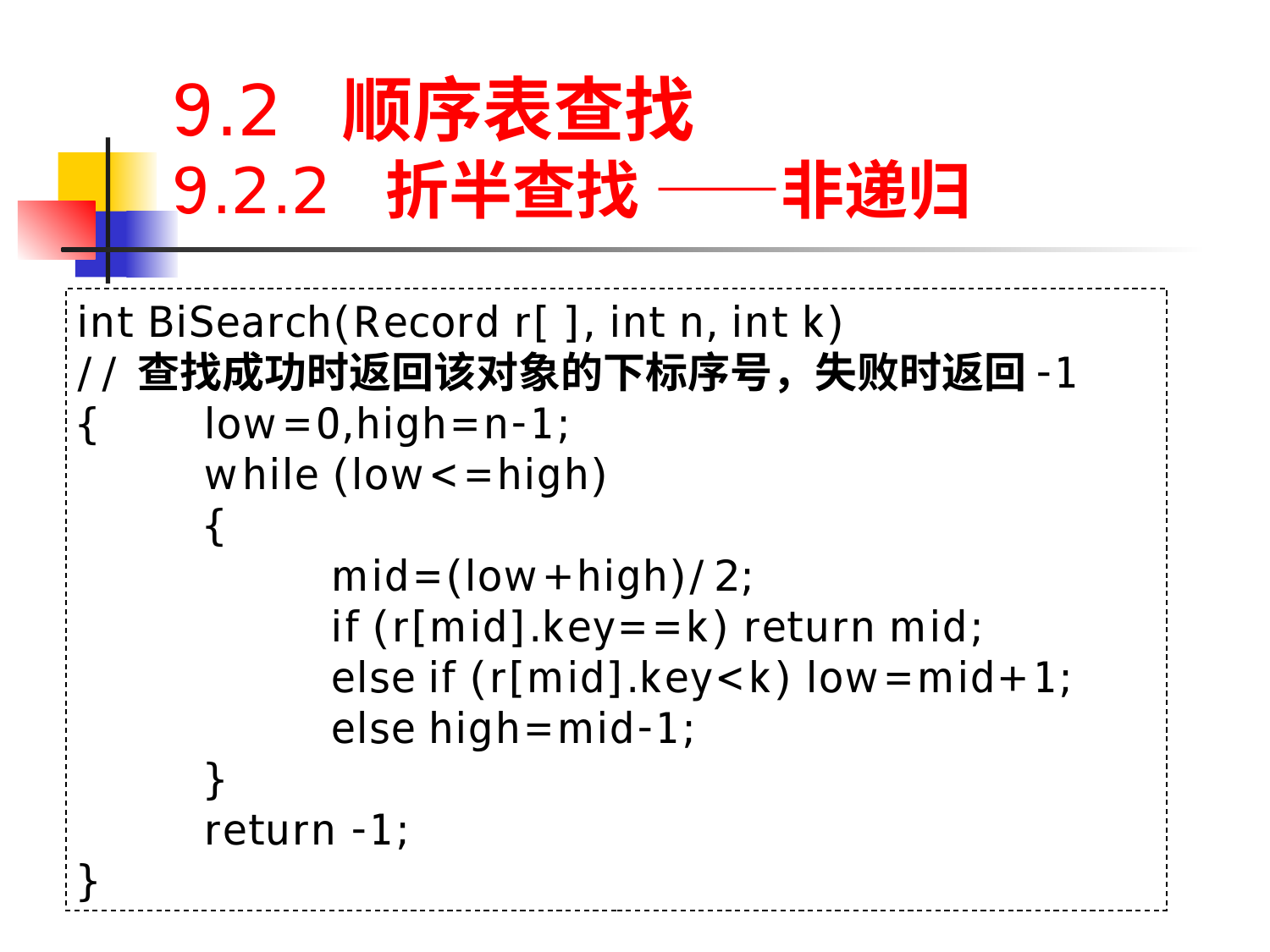

9.2  顺序表查找
9.2.2  折半查找 ——非递归
int BiSearch(Record r[ ], int n, int k)
//查找成功时返回该对象的下标序号，失败时返回-1
{	low=0,high=n-1;
	while (low<=high)
	{
		mid=(low+high)/2;
		if (r[mid].key==k) return mid;
		else if (r[mid].key<k) low=mid+1;
		else high=mid-1;
	}
	return -1;
}